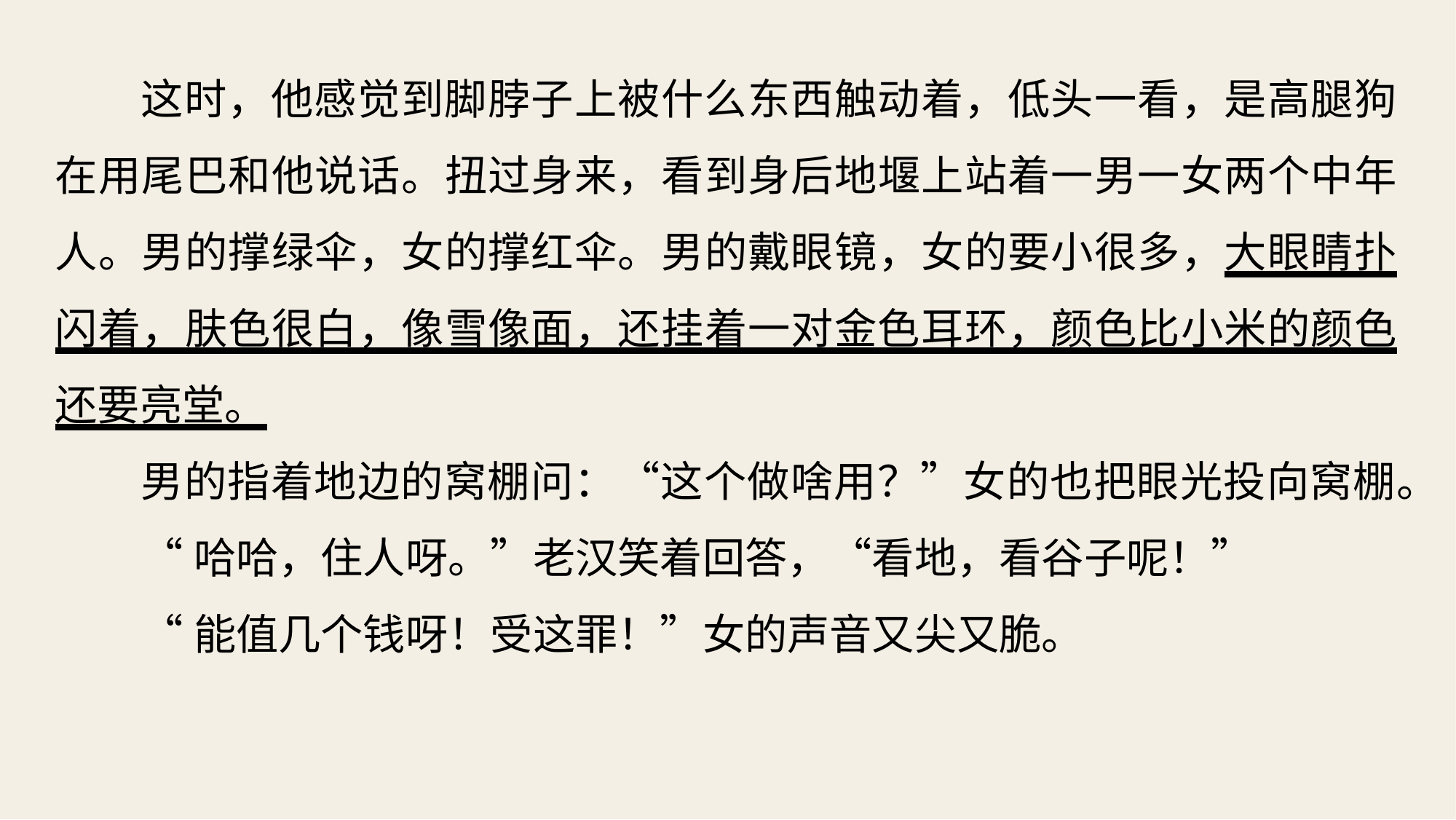

这时，他感觉到脚脖子上被什么东西触动着，低头一看，是高腿狗在用尾巴和他说话。扭过身来，看到身后地堰上站着一男一女两个中年人。男的撑绿伞，女的撑红伞。男的戴眼镜，女的要小很多，大眼睛扑闪着，肤色很白，像雪像面，还挂着一对金色耳环，颜色比小米的颜色还要亮堂。
男的指着地边的窝棚问：“这个做啥用？”女的也把眼光投向窝棚。
“哈哈，住人呀。”老汉笑着回答，“看地，看谷子呢！”
“能值几个钱呀！受这罪！”女的声音又尖又脆。